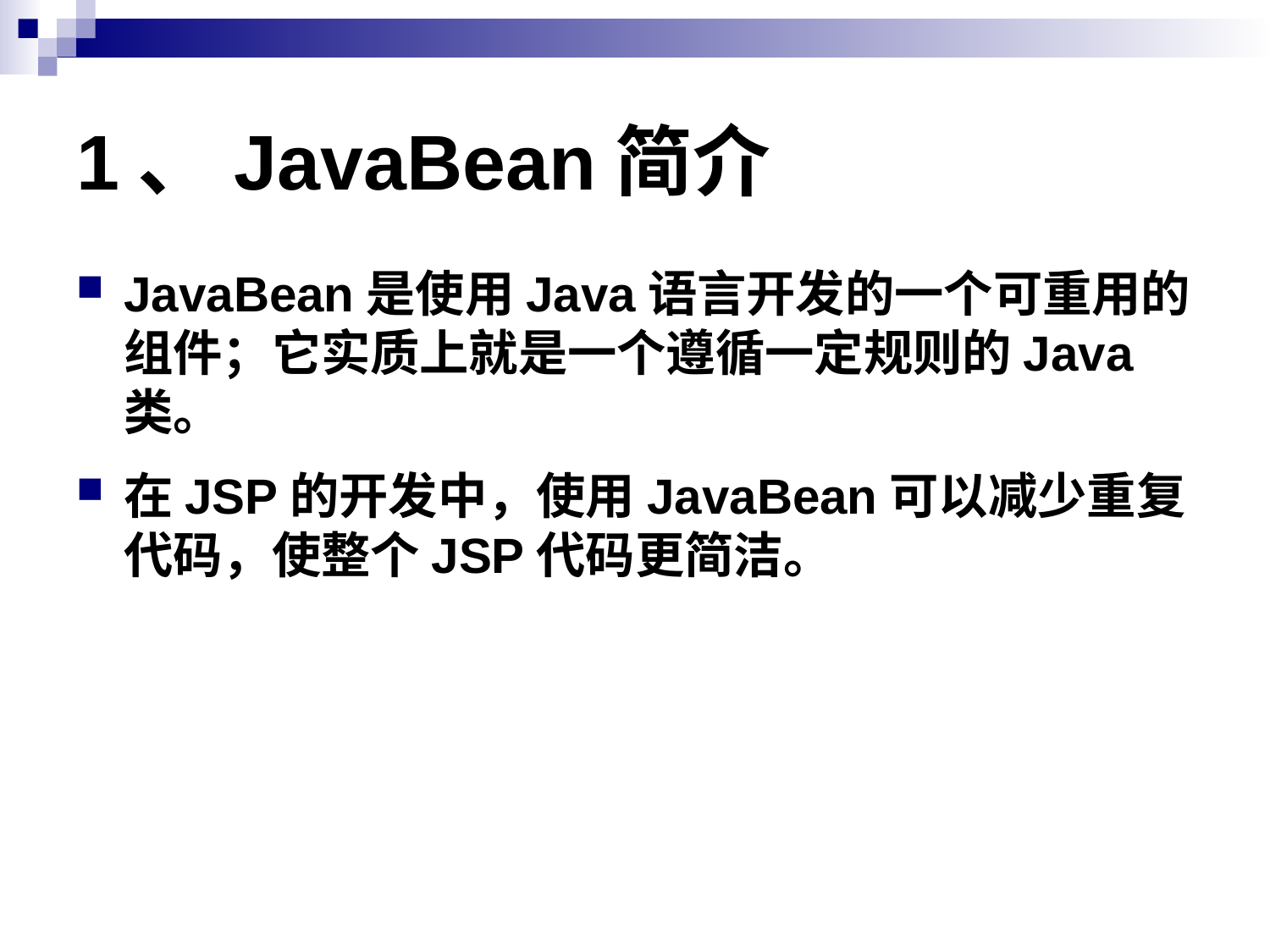

# 1、JavaBean简介
JavaBean是使用Java语言开发的一个可重用的组件；它实质上就是一个遵循一定规则的Java类。
在JSP的开发中，使用JavaBean可以减少重复代码，使整个JSP代码更简洁。
2